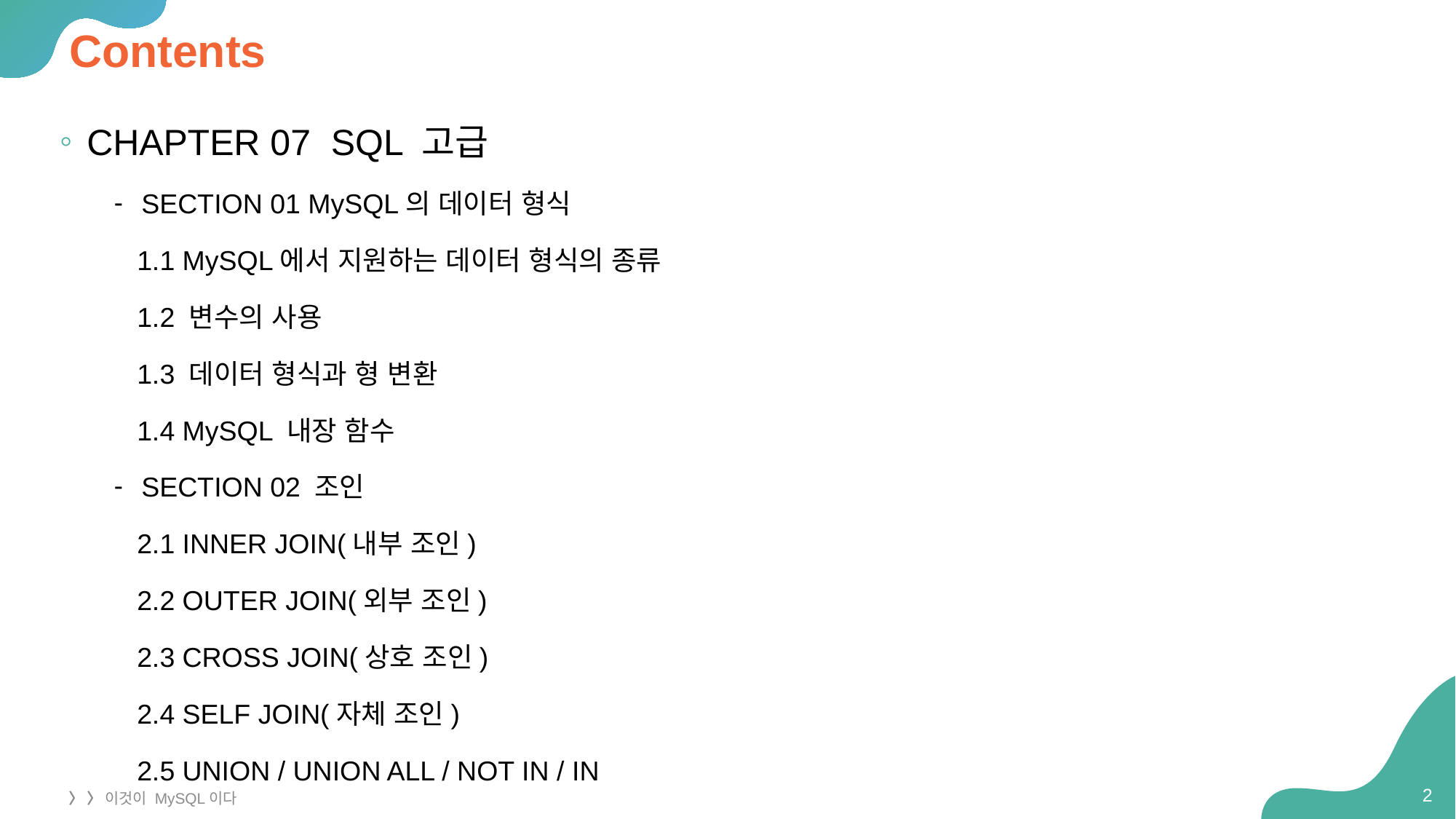

# Contents
CHAPTER 07  SQL 고급
SECTION 01 MySQL의 데이터 형식
   1.1 MySQL에서 지원하는 데이터 형식의 종류
   1.2 변수의 사용
   1.3 데이터 형식과 형 변환
   1.4 MySQL 내장 함수
SECTION 02 조인
   2.1 INNER JOIN(내부 조인)
   2.2 OUTER JOIN(외부 조인)
   2.3 CROSS JOIN(상호 조인)
   2.4 SELF JOIN(자체 조인)
   2.5 UNION / UNION ALL / NOT IN / IN
2
〉 〉 이것이 MySQL이다